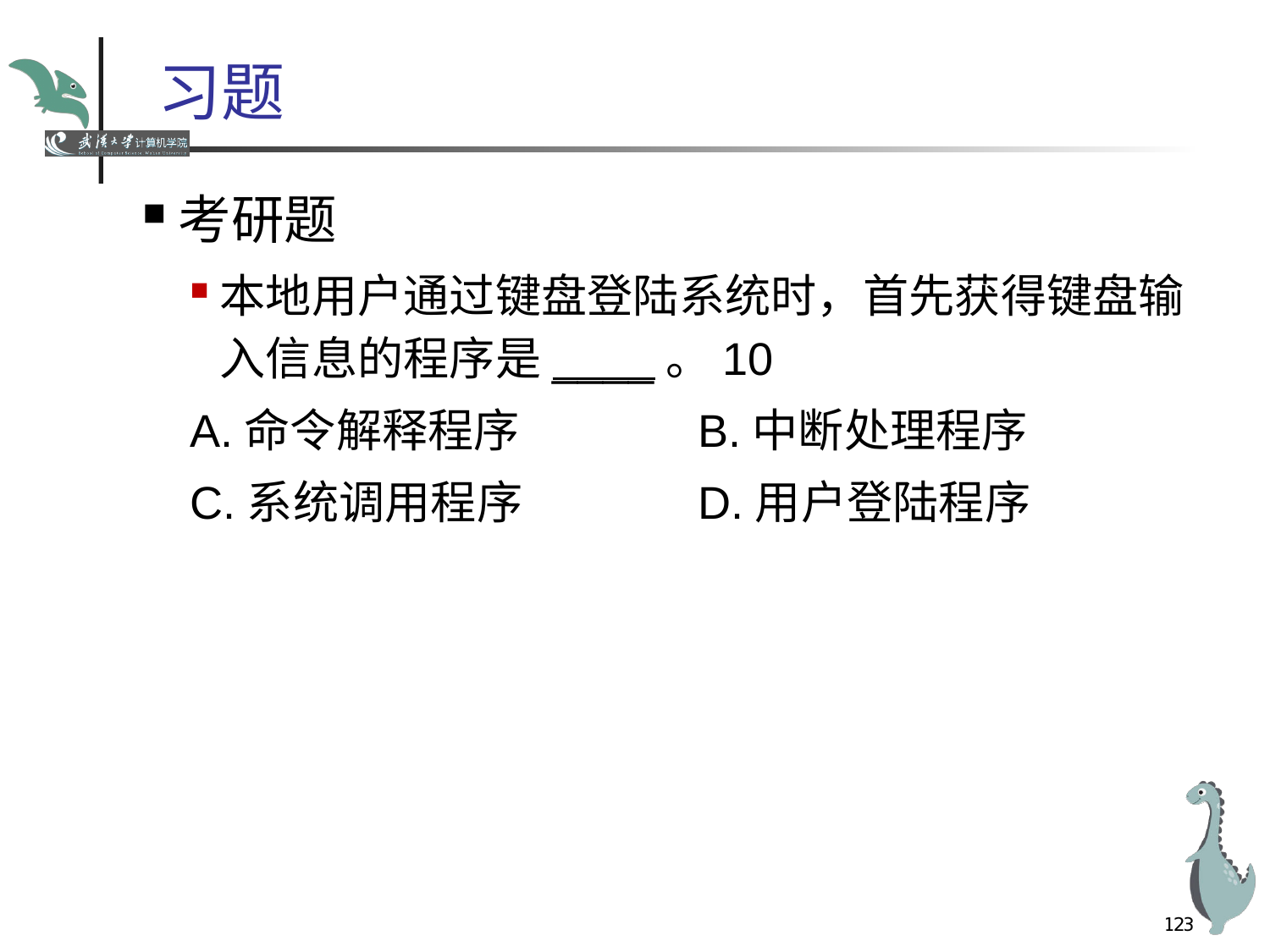

# 习题
考研题
本地用户通过键盘登陆系统时，首先获得键盘输入信息的程序是____。10
A.命令解释程序		B.中断处理程序
C.系统调用程序		D.用户登陆程序
123